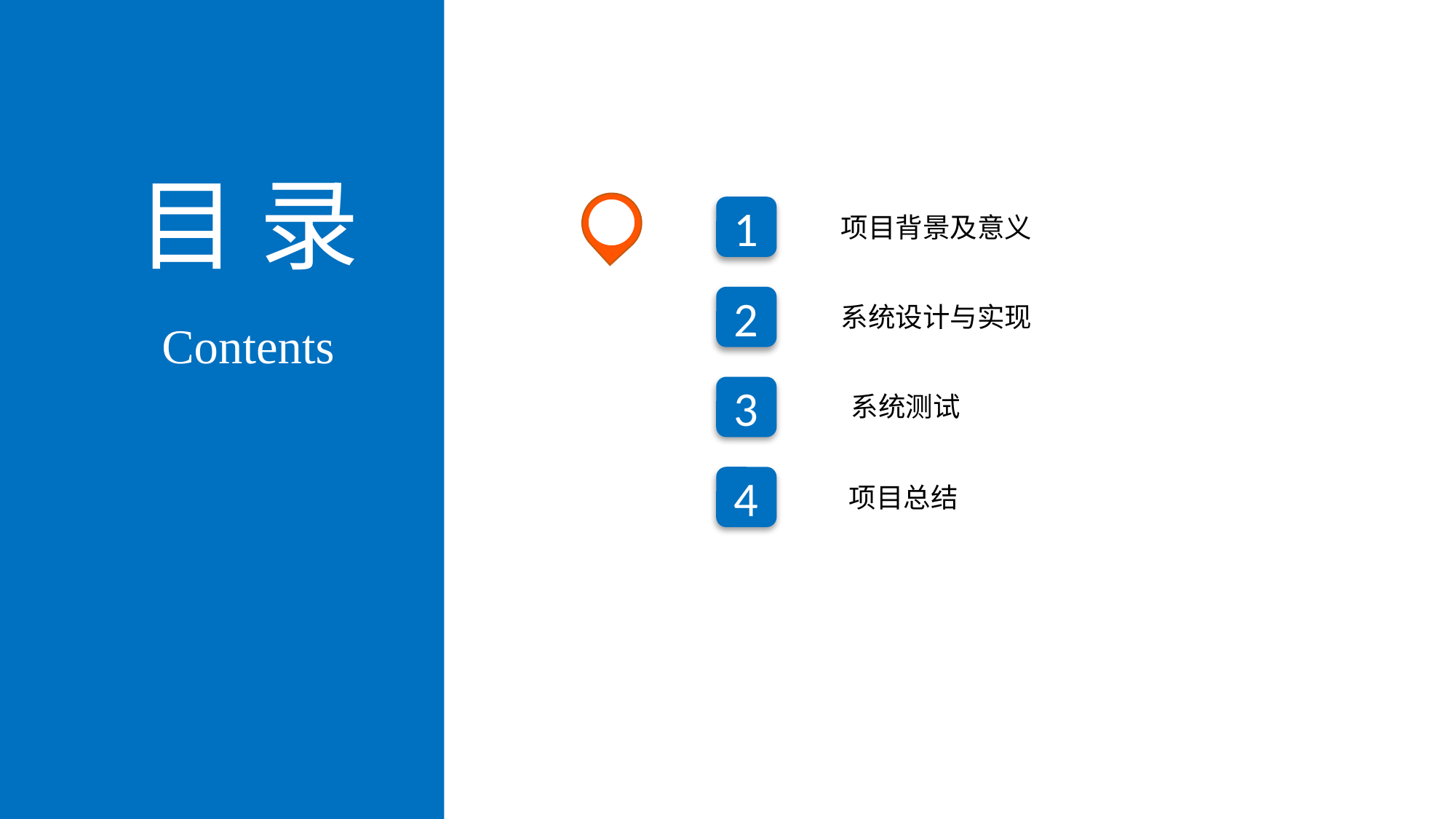

目 录

1
项目背景及意义
2
系统设计与实现
Contents
3
 系统测试
4
项目总结